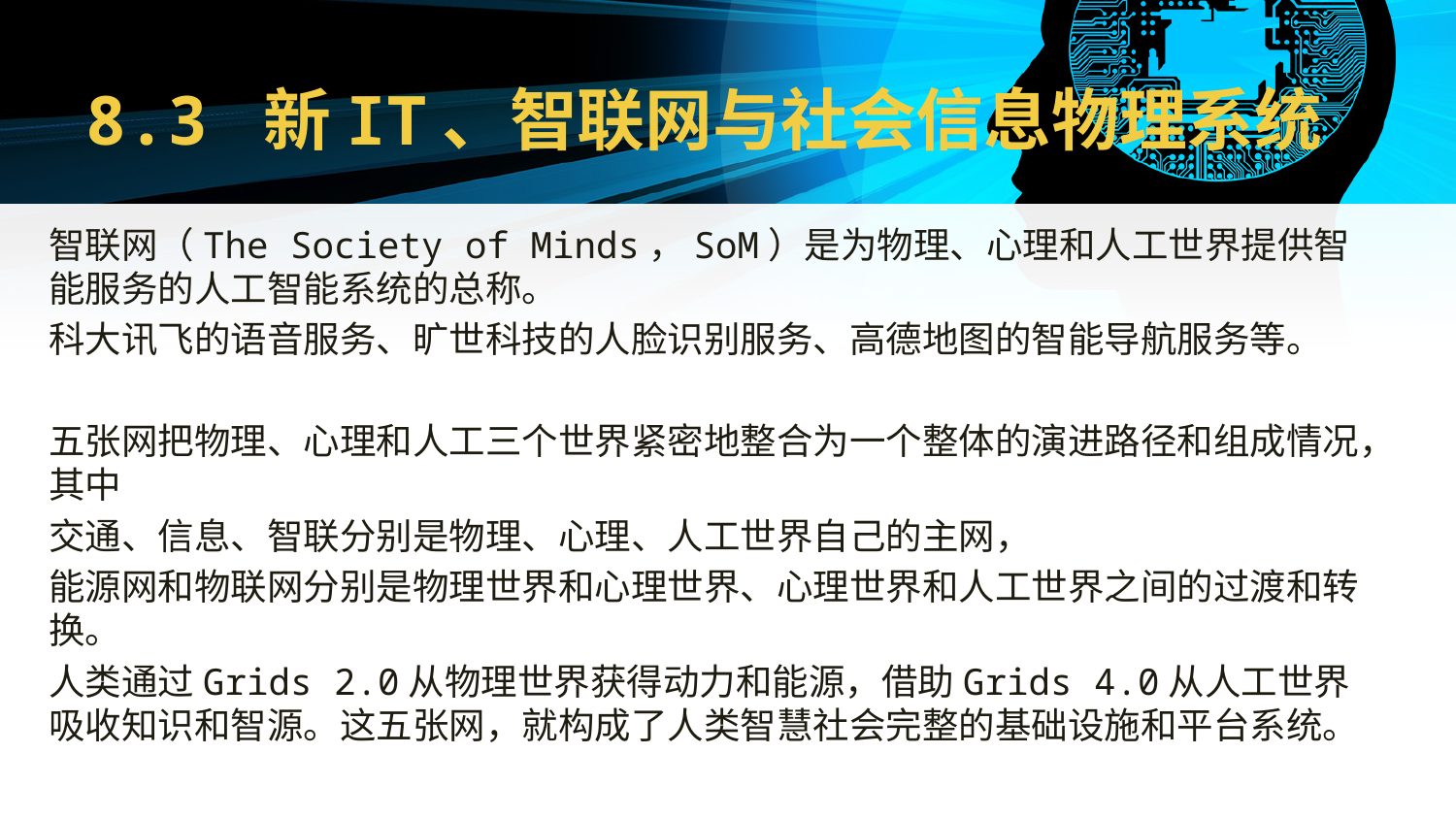

# 8.3 新IT、智联网与社会信息物理系统
智联网（The Society of Minds，SoM）是为物理、心理和人工世界提供智能服务的人工智能系统的总称。
科大讯飞的语音服务、旷世科技的人脸识别服务、高德地图的智能导航服务等。

五张网把物理、心理和人工三个世界紧密地整合为一个整体的演进路径和组成情况，其中
交通、信息、智联分别是物理、心理、人工世界自己的主网，
能源网和物联网分别是物理世界和心理世界、心理世界和人工世界之间的过渡和转换。
人类通过Grids 2.0从物理世界获得动力和能源，借助Grids 4.0从人工世界吸收知识和智源。这五张网，就构成了人类智慧社会完整的基础设施和平台系统。